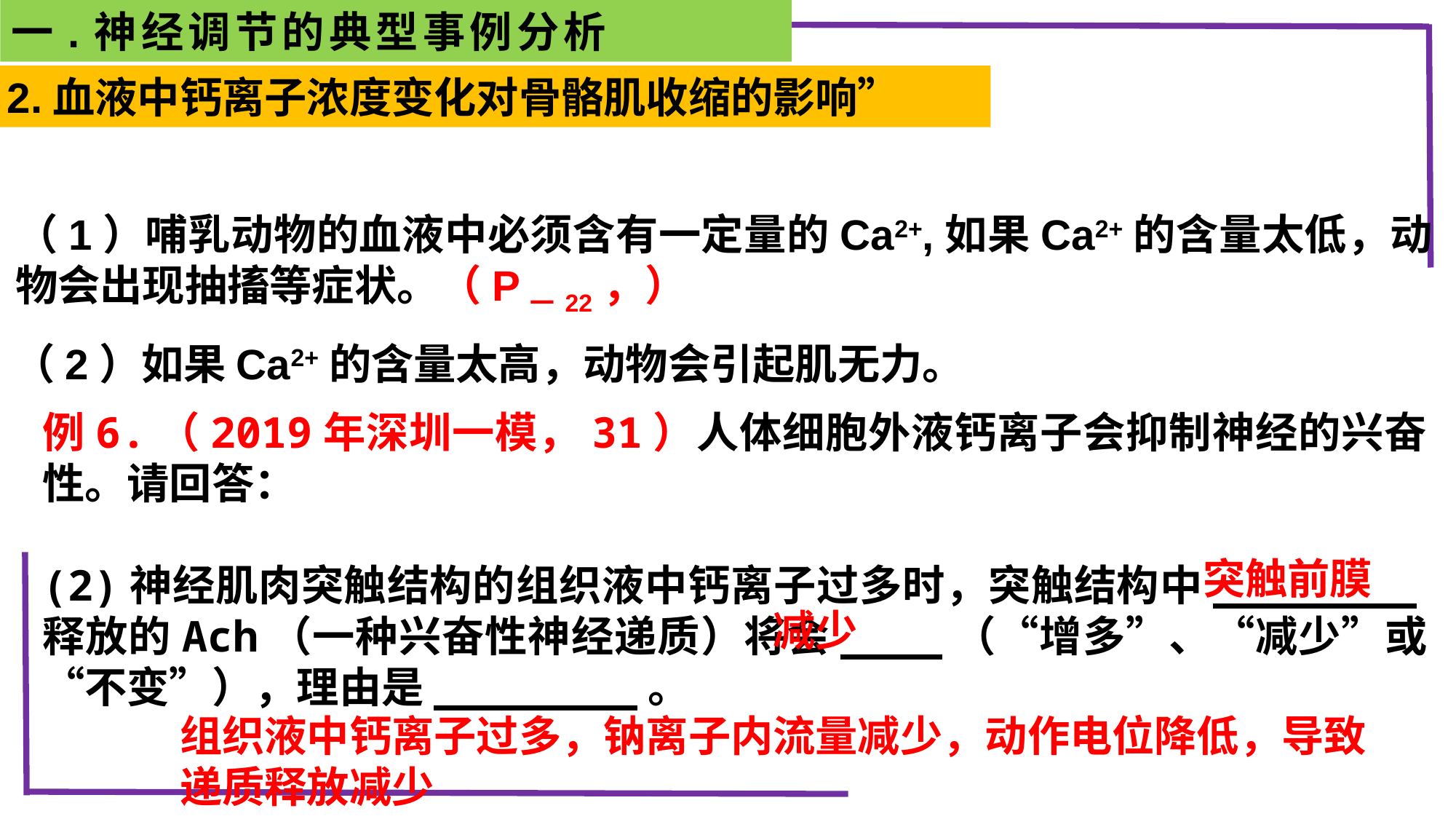

一.神经调节的典型事例分析
2.血液中钙离子浓度变化对骨骼肌收缩的影响”
（1）哺乳动物的血液中必须含有一定量的Ca2+,如果Ca2+的含量太低，动物会出现抽搐等症状。（P一22，）
（2）如果Ca2+的含量太高，动物会引起肌无力。
例6.（2019年深圳一模，31）人体细胞外液钙离子会抑制神经的兴奋性。请回答：

(2)神经肌肉突触结构的组织液中钙离子过多时，突触结构中________释放的Ach（一种兴奋性神经递质）将会____（“增多”、“减少”或“不变”），理由是________。
突触前膜
减少
组织液中钙离子过多，钠离子内流量减少，动作电位降低，导致递质释放减少